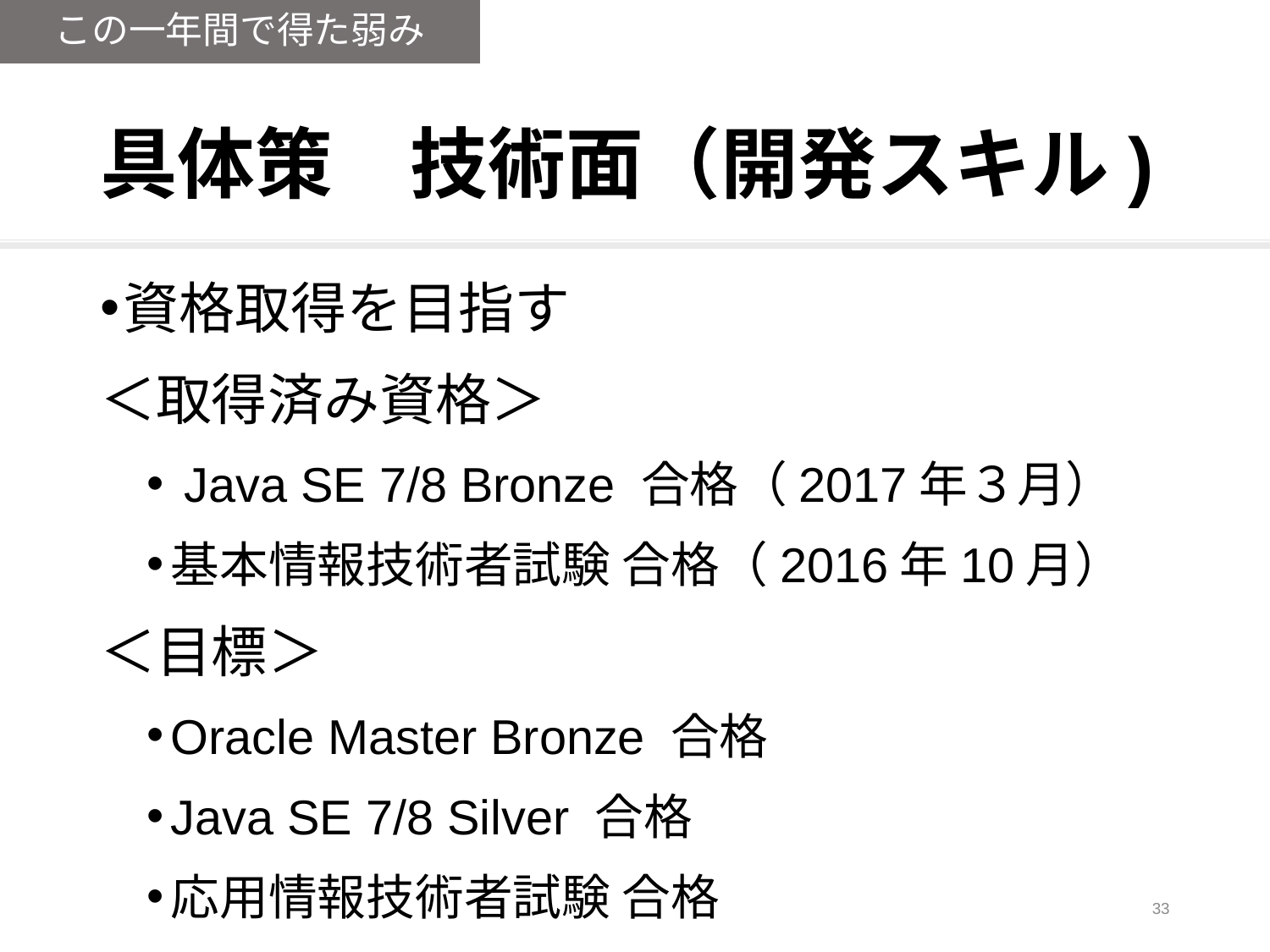

この一年間で得た弱み
# 具体策　技術面（開発スキル)
資格取得を目指す
＜取得済み資格＞
 Java SE 7/8 Bronze 合格（2017年３月）
基本情報技術者試験 合格（2016年10月）
＜目標＞
Oracle Master Bronze 合格
Java SE 7/8 Silver 合格
応用情報技術者試験 合格
33